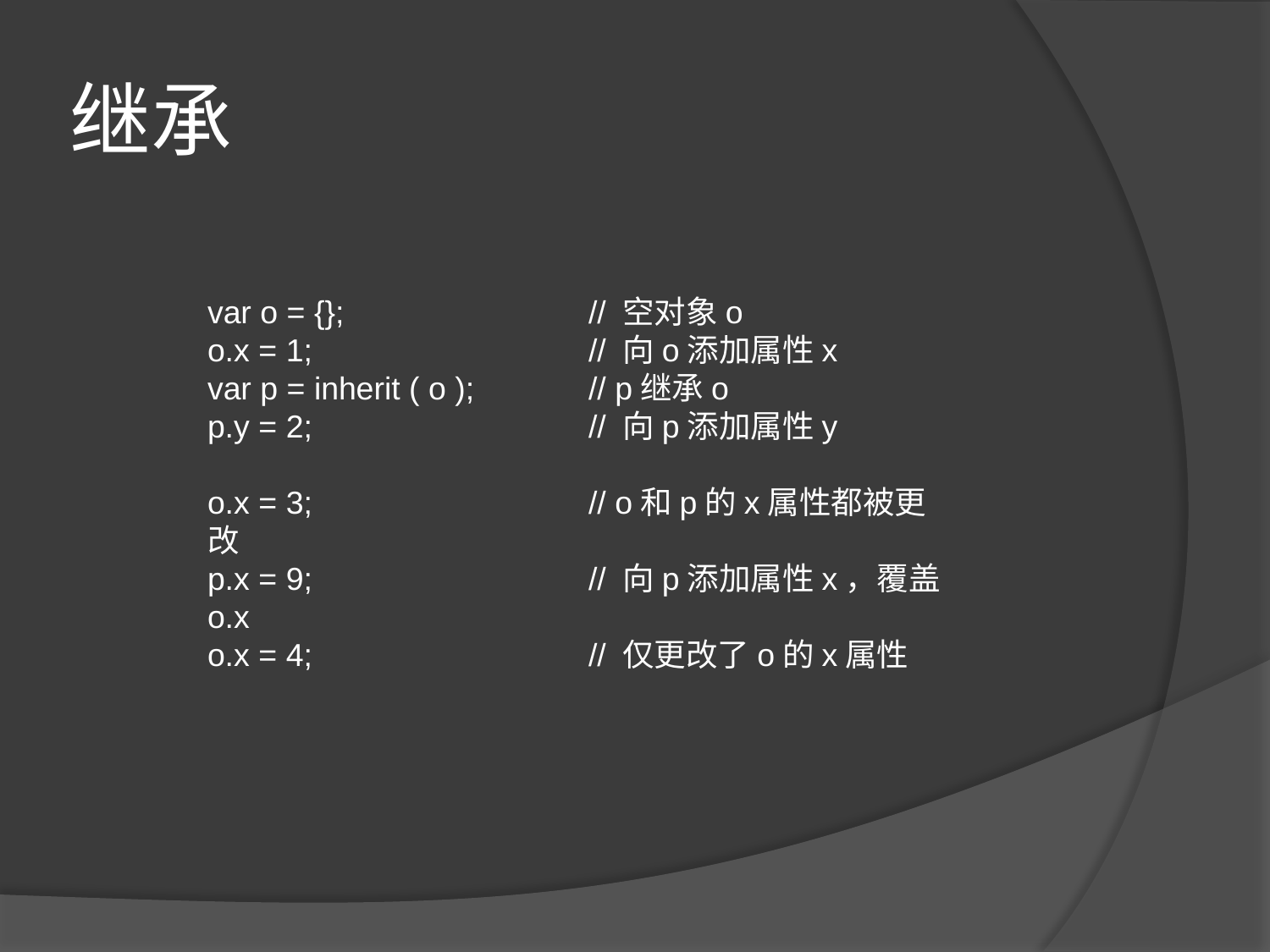

# 继承

var o = {};		// 空对象o
o.x = 1;			// 向o添加属性x
var p = inherit ( o );	// p继承o
p.y = 2;			// 向p添加属性y

o.x = 3;			// o和p的x属性都被更改
p.x = 9;			// 向p添加属性x，覆盖o.x
o.x = 4;			// 仅更改了o的x属性